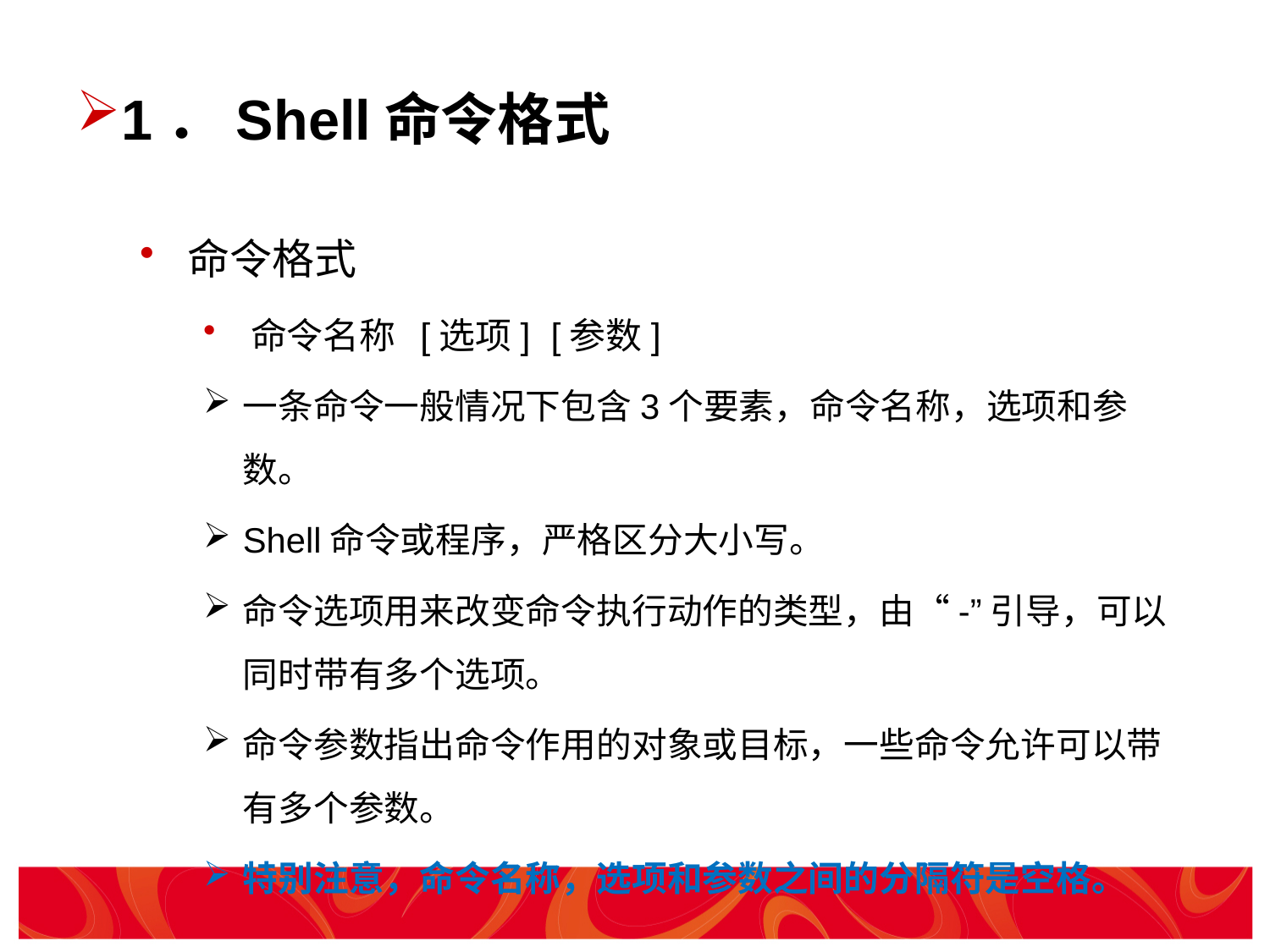

# 1．Shell命令格式
命令格式
命令名称  [选项]  [参数]
一条命令一般情况下包含3个要素，命令名称，选项和参数。
Shell命令或程序，严格区分大小写。
命令选项用来改变命令执行动作的类型，由“-”引导，可以同时带有多个选项。
命令参数指出命令作用的对象或目标，一些命令允许可以带有多个参数。
特别注意，命令名称，选项和参数之间的分隔符是空格。